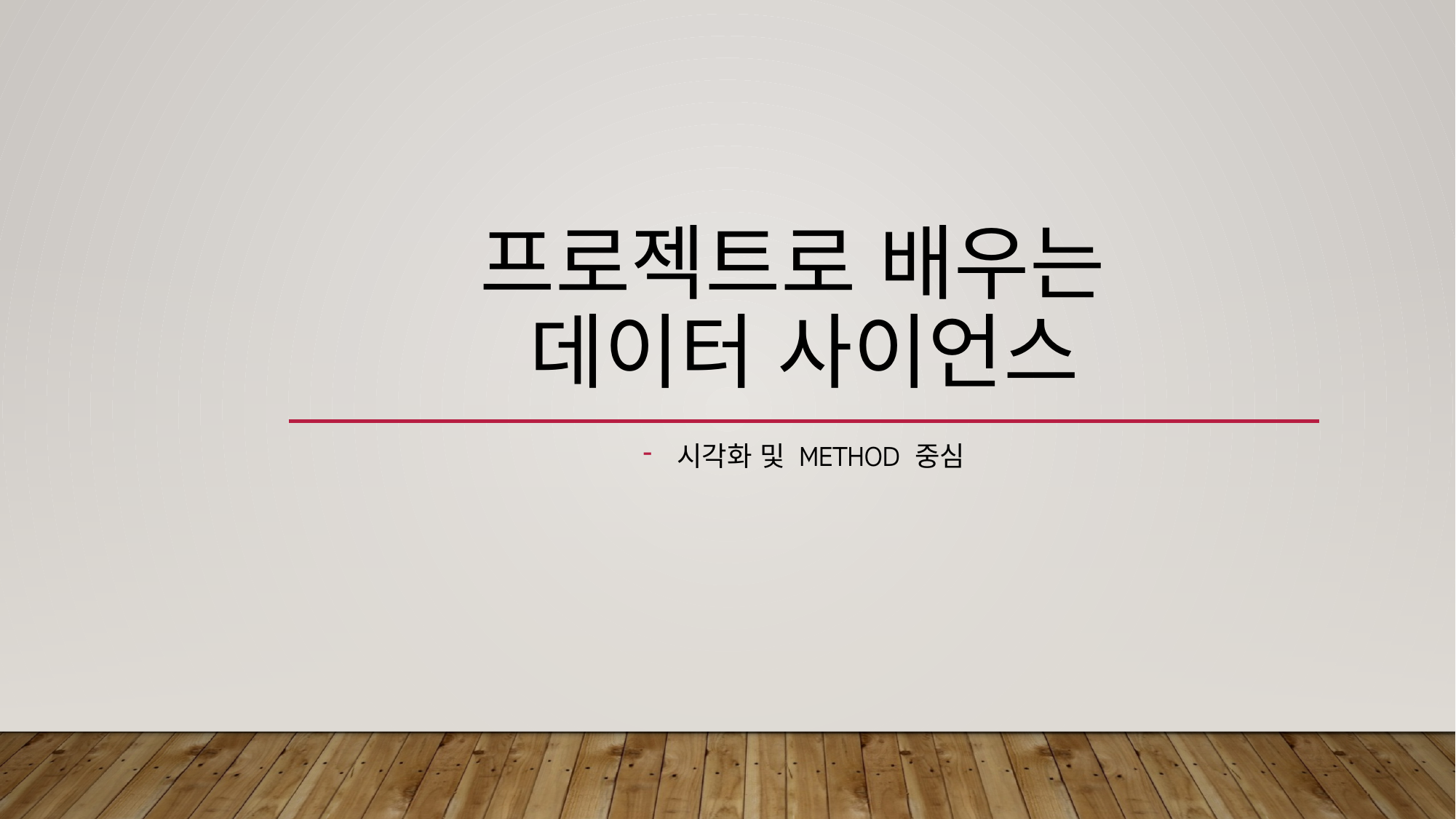

# 프로젝트로 배우는 데이터 사이언스
시각화 및 Method 중심